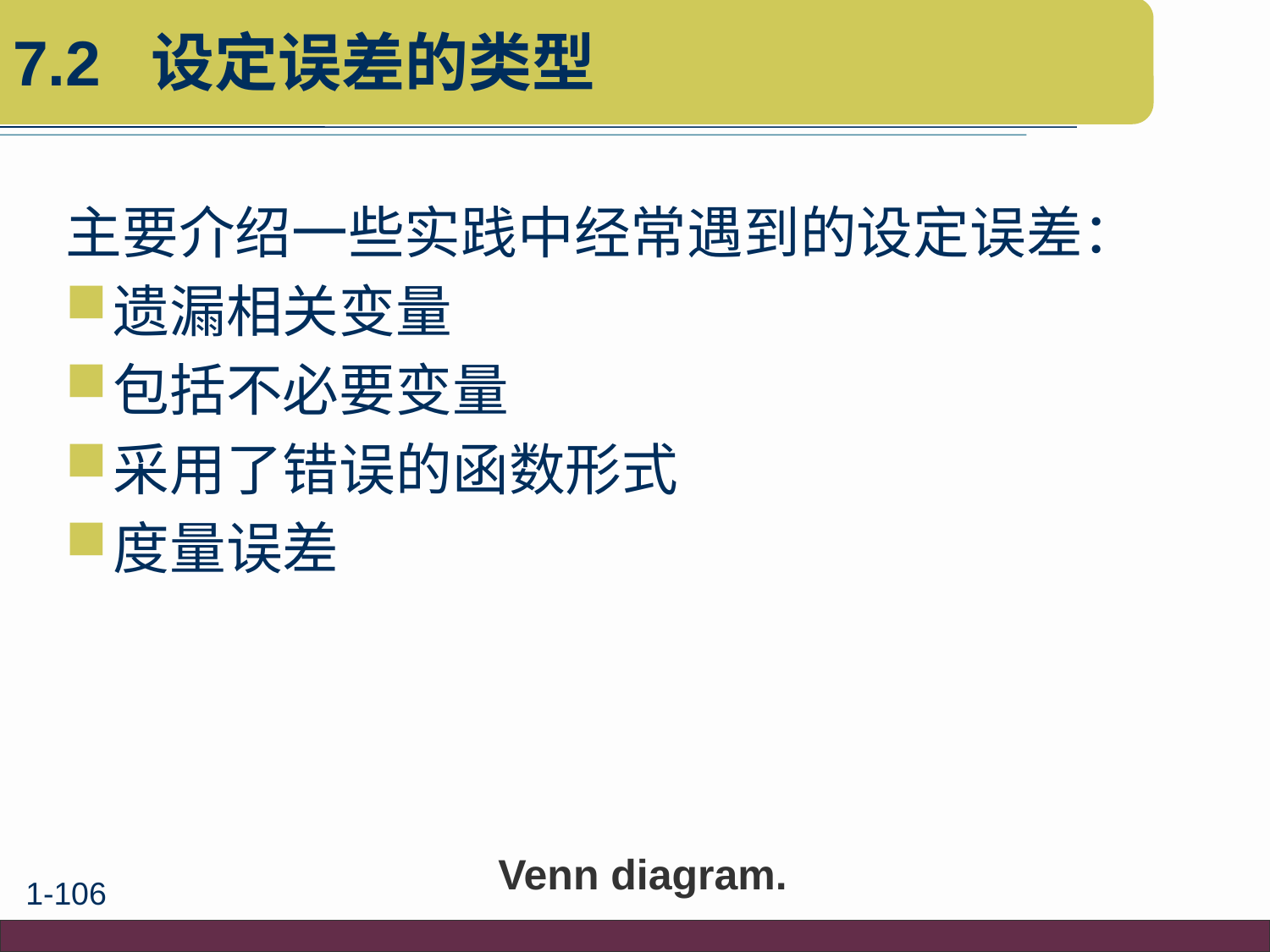

# 7.2  设定误差的类型
主要介绍一些实践中经常遇到的设定误差：
遗漏相关变量
包括不必要变量
采用了错误的函数形式
度量误差
Venn diagram.